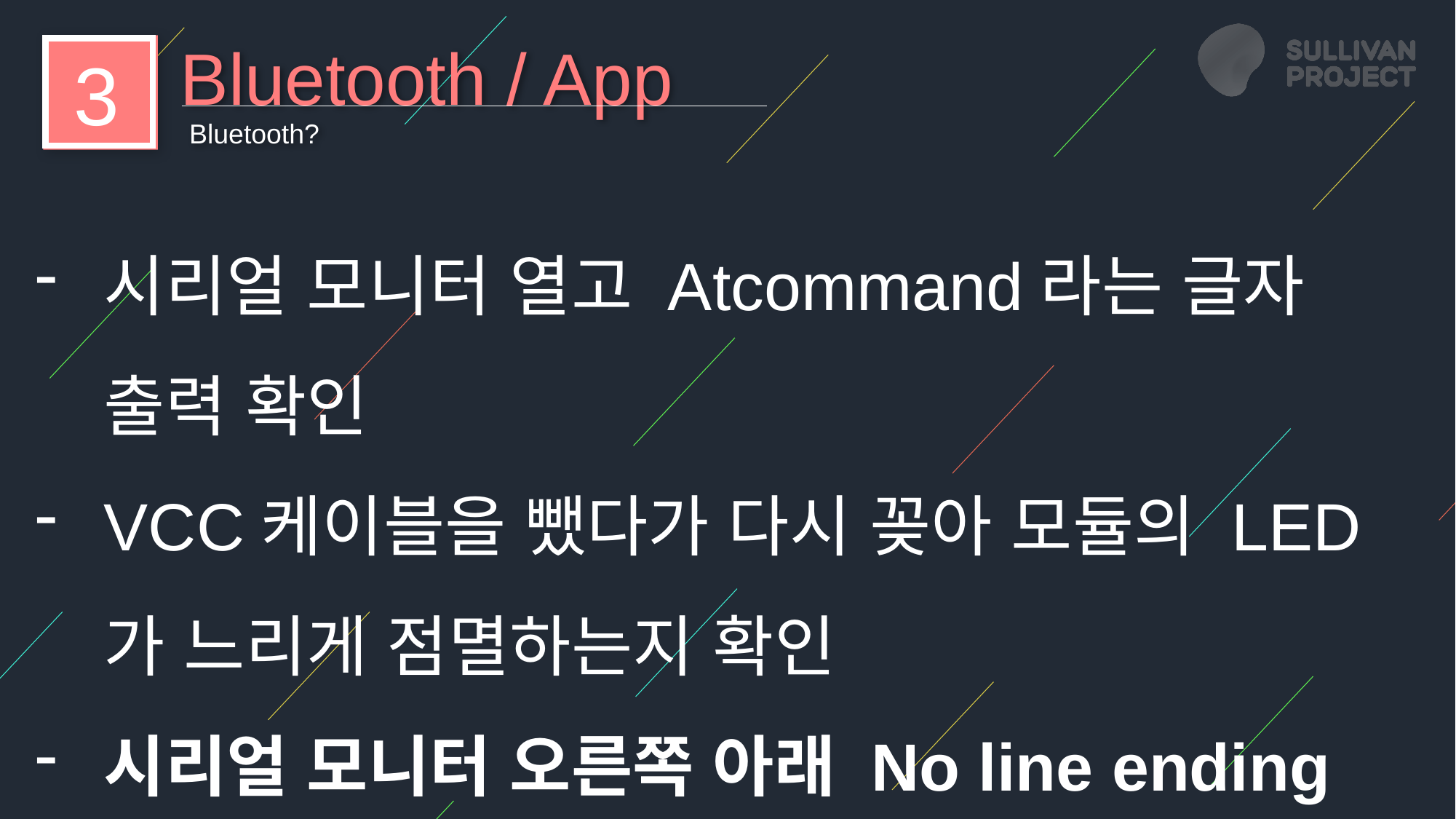

Bluetooth / App

3
Bluetooth?
시리얼 모니터 열고 Atcommand라는 글자 출력 확인
VCC케이블을 뺐다가 다시 꽂아 모듈의 LED가 느리게 점멸하는지 확인
시리얼 모니터 오른쪽 아래 No line ending 을 Both NL&CR로, 보드레이트는 9600baud로